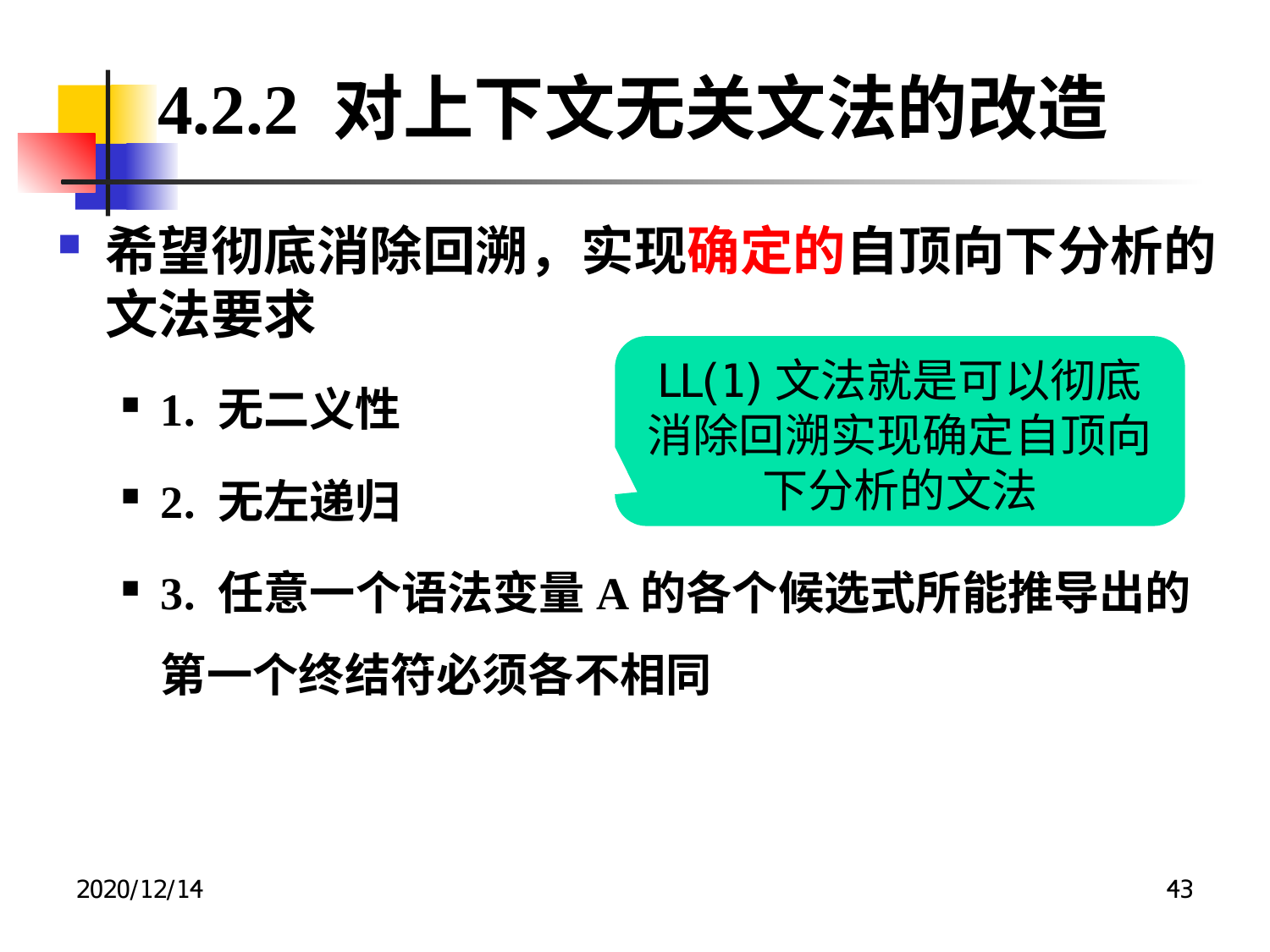

4.2.2 对上下文无关文法的改造
希望彻底消除回溯，实现确定的自顶向下分析的文法要求
1. 无二义性
2. 无左递归
3. 任意一个语法变量A的各个候选式所能推导出的第一个终结符必须各不相同
LL(1)文法就是可以彻底消除回溯实现确定自顶向下分析的文法
2020/12/14
43